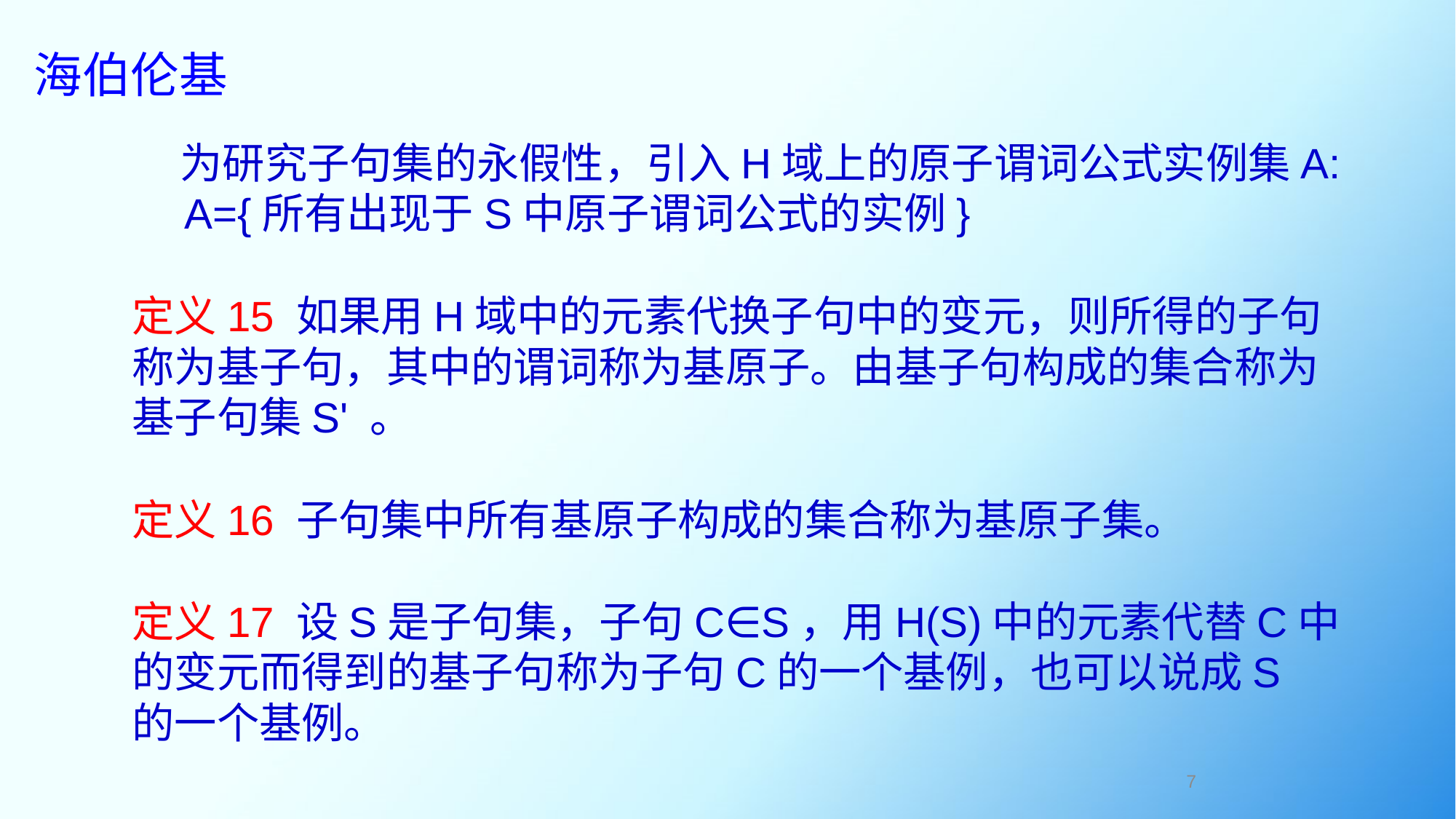

# 海伯伦基
    为研究子句集的永假性，引入H域上的原子谓词公式实例集A:
　A={所有出现于S中原子谓词公式的实例}

定义15 如果用H域中的元素代换子句中的变元，则所得的子句称为基子句，其中的谓词称为基原子。由基子句构成的集合称为基子句集S' 。
定义16 子句集中所有基原子构成的集合称为基原子集。

定义17 设S是子句集，子句C∈S，用H(S)中的元素代替C中的变元而得到的基子句称为子句C的一个基例，也可以说成S 的一个基例。

7